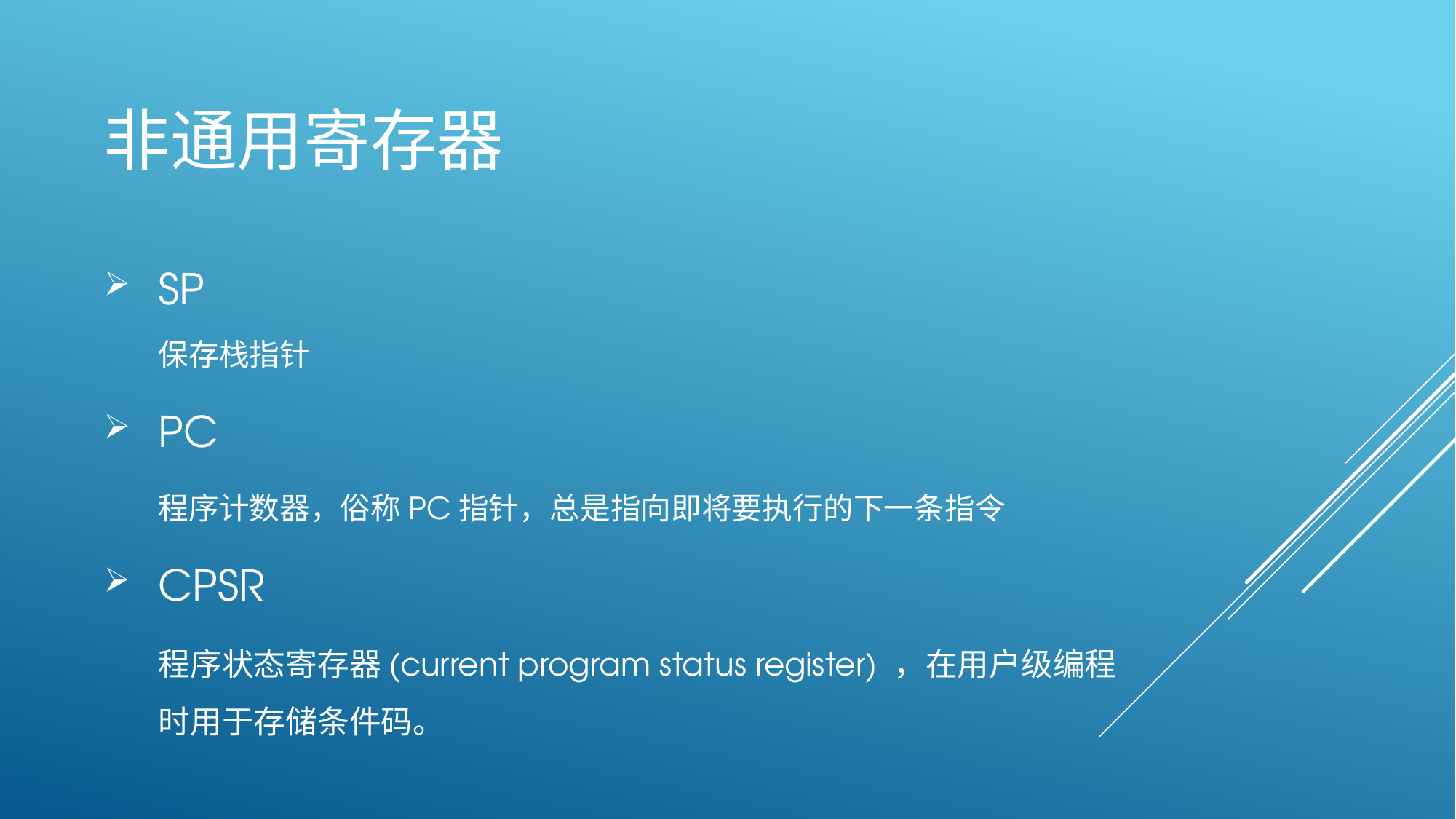

# 非通用寄存器
SP
保存栈指针
PC
程序计数器，俗称PC指针，总是指向即将要执行的下一条指令
CPSR
程序状态寄存器(current program status register) ，在用户级编程时用于存储条件码。